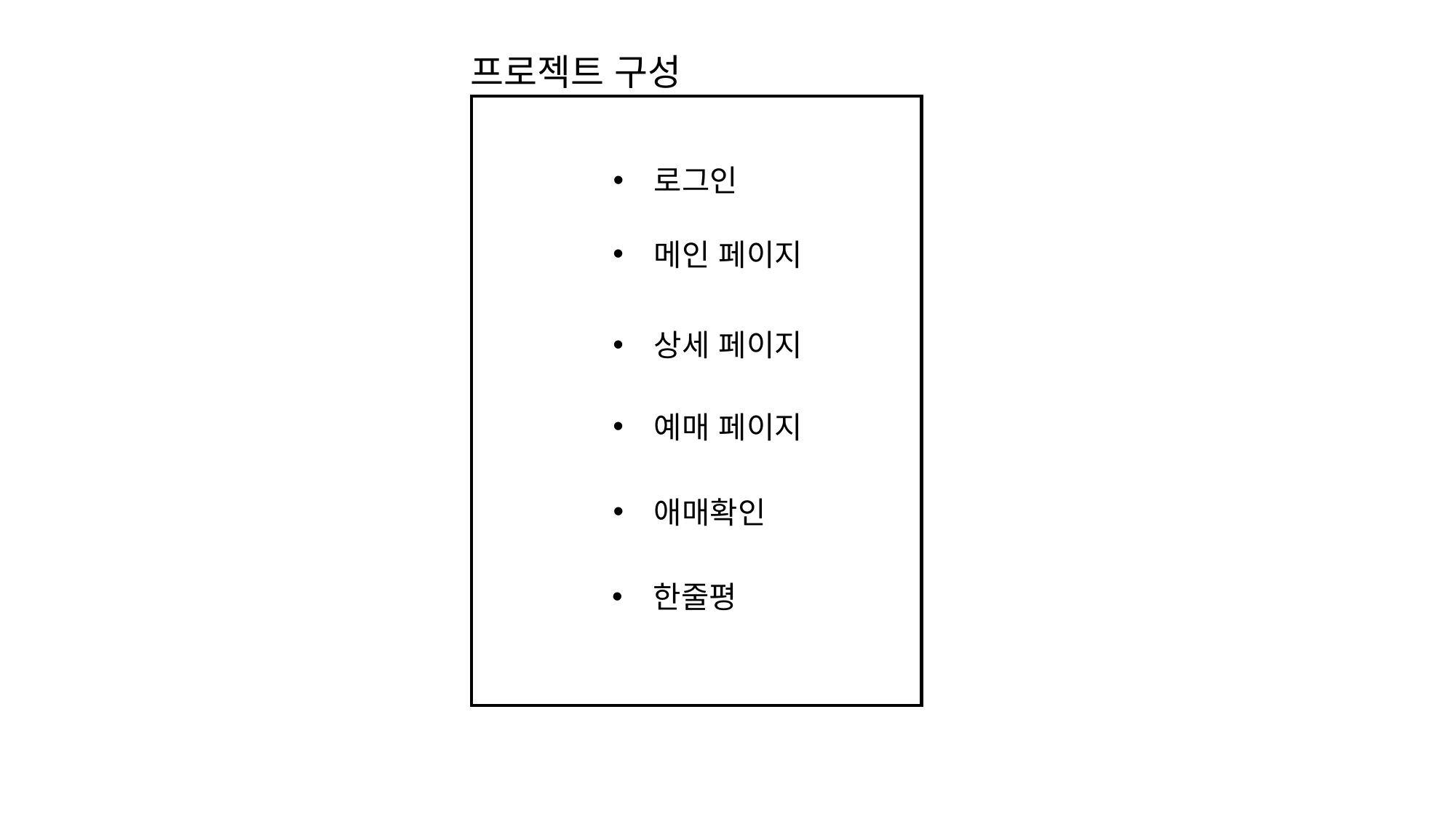

프로젝트 구성

로그인
메인 페이지
상세 페이지
예매 페이지
애매확인
한줄평